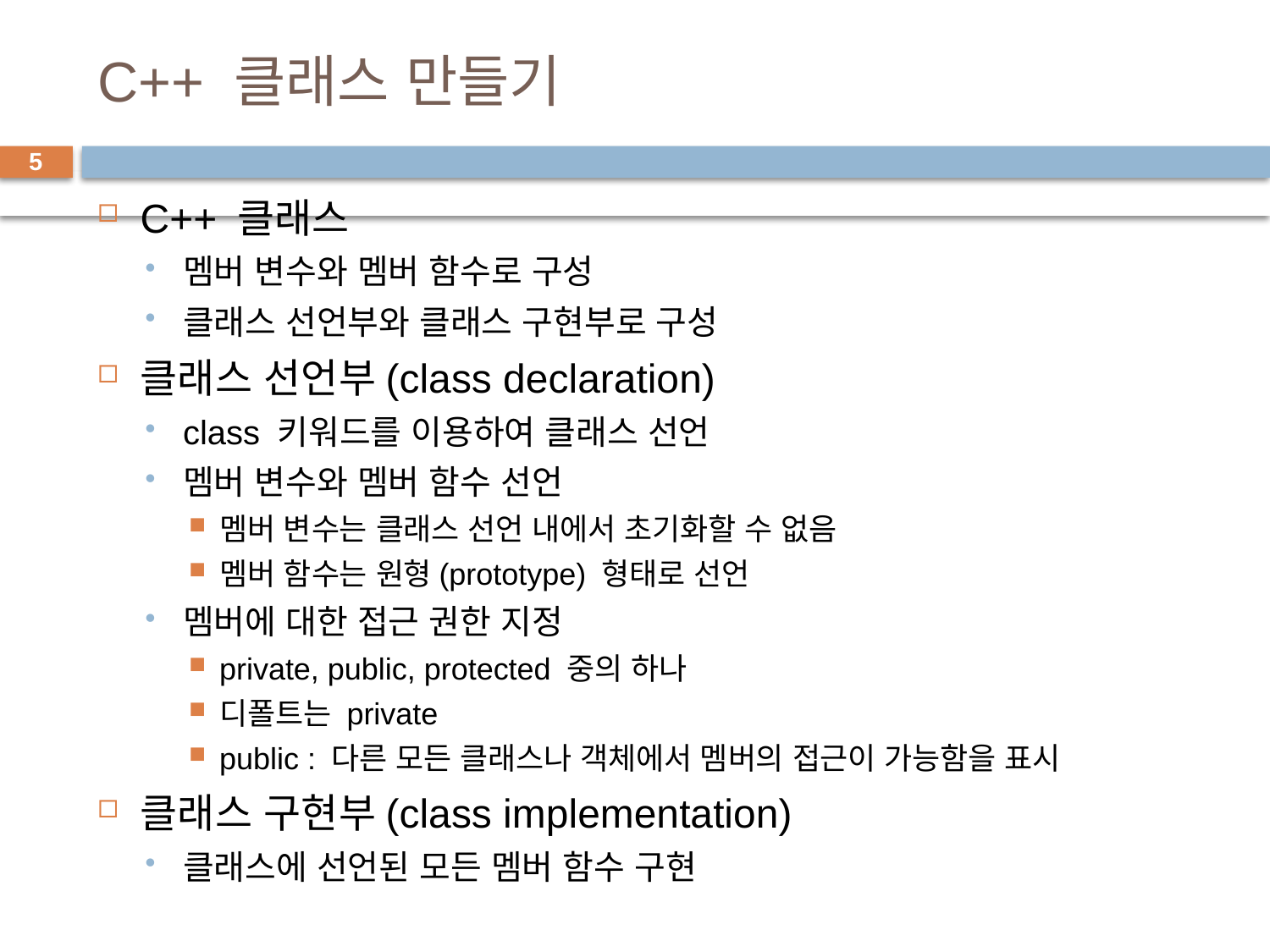

# C++ 클래스 만들기
5
C++ 클래스
멤버 변수와 멤버 함수로 구성
클래스 선언부와 클래스 구현부로 구성
클래스 선언부(class declaration)
class 키워드를 이용하여 클래스 선언
멤버 변수와 멤버 함수 선언
멤버 변수는 클래스 선언 내에서 초기화할 수 없음
멤버 함수는 원형(prototype) 형태로 선언
멤버에 대한 접근 권한 지정
private, public, protected 중의 하나
디폴트는 private
public : 다른 모든 클래스나 객체에서 멤버의 접근이 가능함을 표시
클래스 구현부(class implementation)
클래스에 선언된 모든 멤버 함수 구현